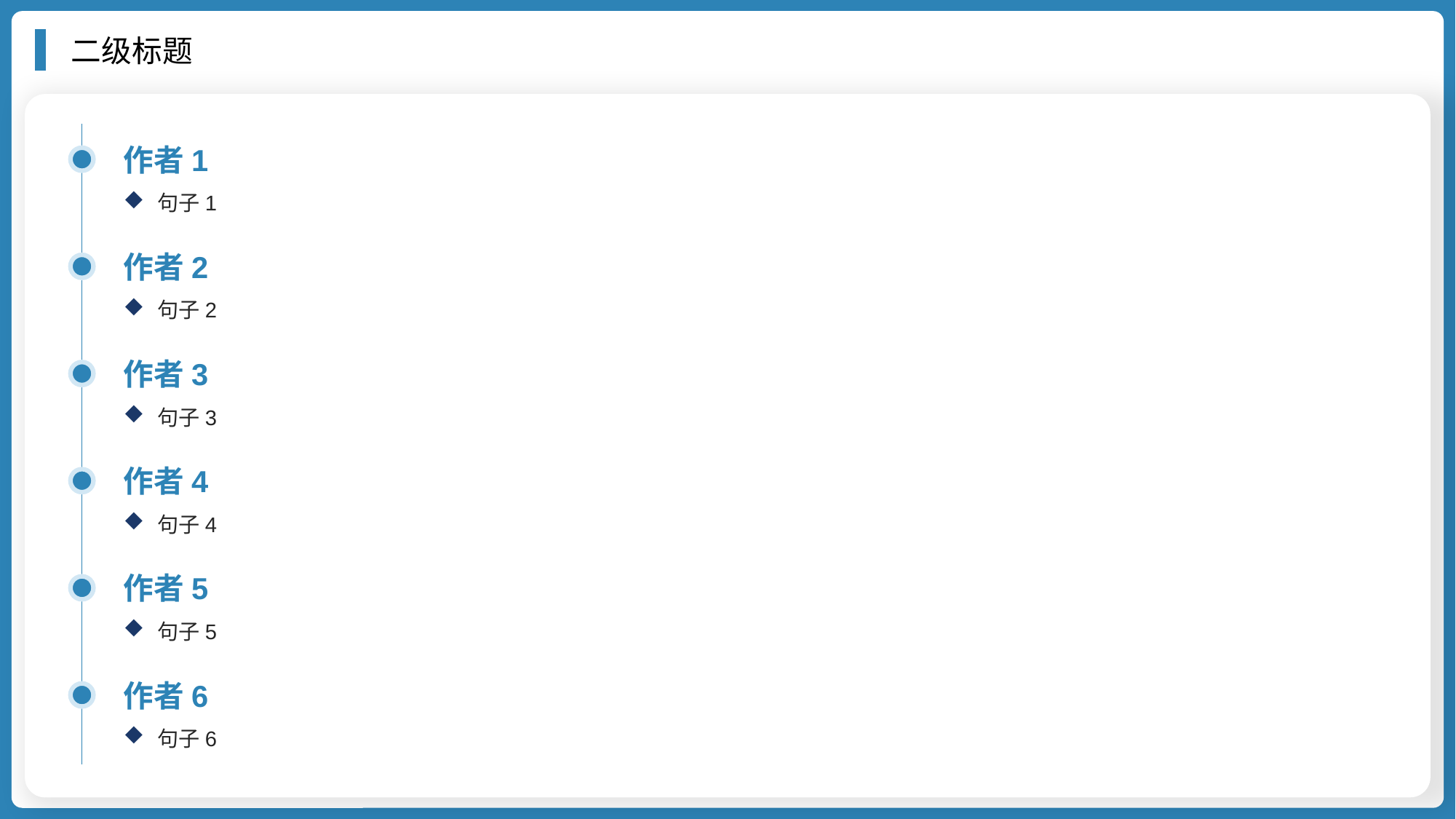

二级标题
作者1

句子1
作者2

句子2
作者3

句子3
作者4

句子4
作者5

句子5
作者6

句子6